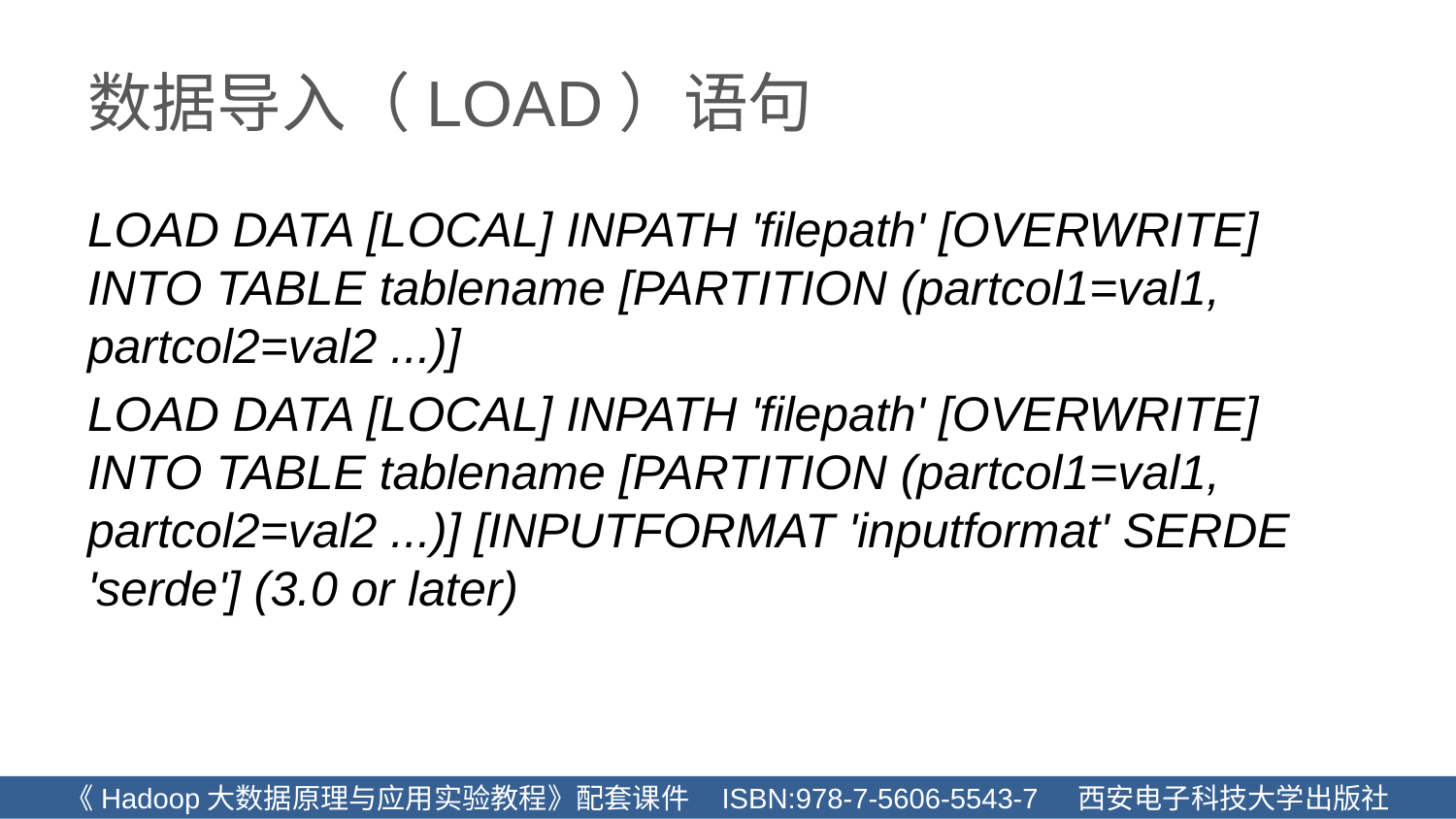

# 数据导入（LOAD）语句
LOAD DATA [LOCAL] INPATH 'filepath' [OVERWRITE] INTO TABLE tablename [PARTITION (partcol1=val1, partcol2=val2 ...)]
LOAD DATA [LOCAL] INPATH 'filepath' [OVERWRITE] INTO TABLE tablename [PARTITION (partcol1=val1, partcol2=val2 ...)] [INPUTFORMAT 'inputformat' SERDE 'serde'] (3.0 or later)